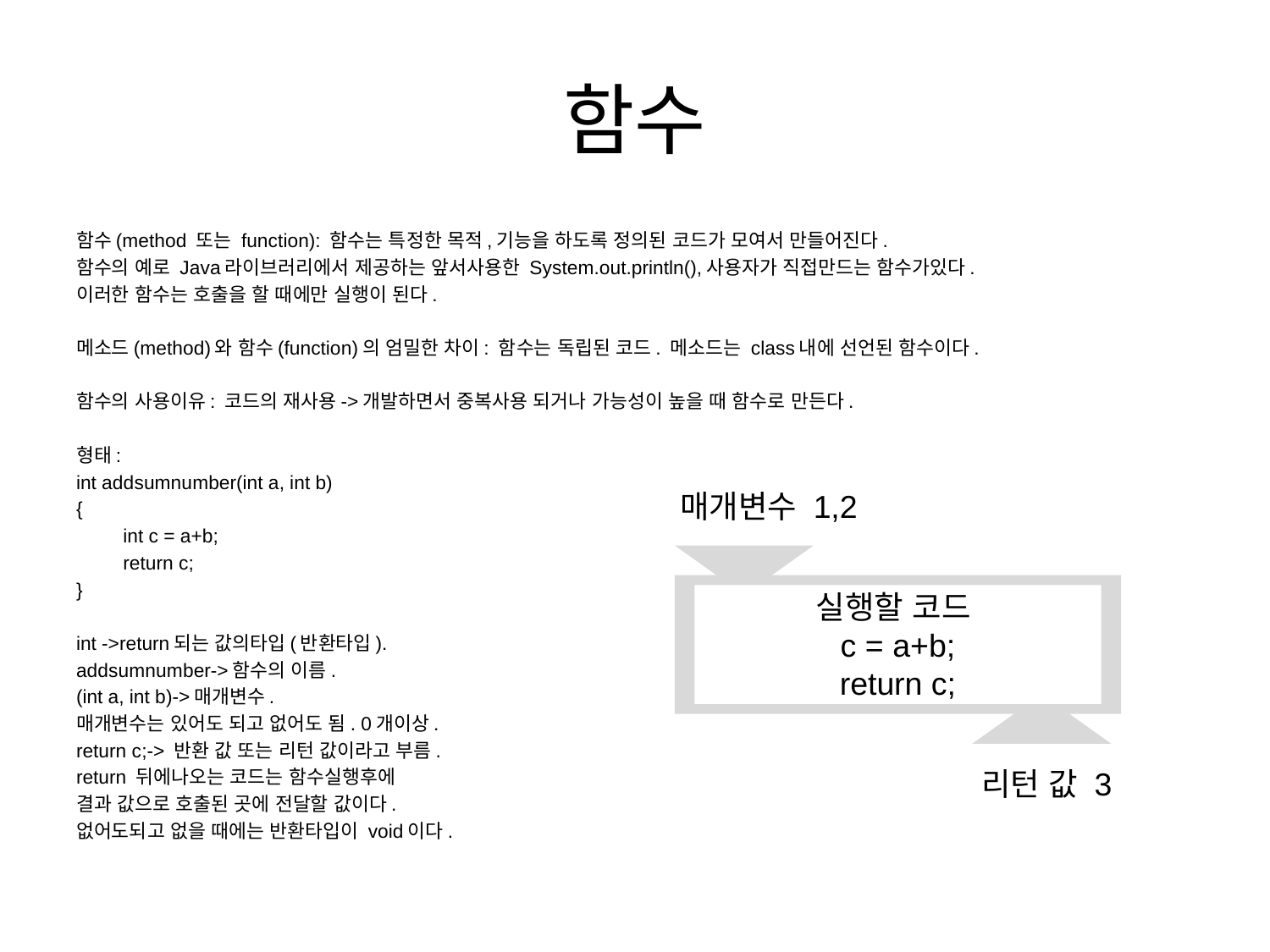

# 함수
함수(method 또는 function): 함수는 특정한 목적,기능을 하도록 정의된 코드가 모여서 만들어진다.
함수의 예로 Java라이브러리에서 제공하는 앞서사용한 System.out.println(),사용자가 직접만드는 함수가있다.
이러한 함수는 호출을 할 때에만 실행이 된다.

메소드(method)와 함수(function)의 엄밀한 차이: 함수는 독립된 코드. 메소드는 class내에 선언된 함수이다.

함수의 사용이유: 코드의 재사용->개발하면서 중복사용 되거나 가능성이 높을 때 함수로 만든다.

형태:
int addsumnumber(int a, int b)
{
	int c = a+b;
	return c;
}

int ->return되는 값의타입(반환타입).
addsumnumber->함수의 이름.
(int a, int b)->매개변수.
매개변수는 있어도 되고 없어도 됨. 0개이상.
return c;-> 반환 값 또는 리턴 값이라고 부름.
return 뒤에나오는 코드는 함수실행후에
결과 값으로 호출된 곳에 전달할 값이다.
없어도되고 없을 때에는 반환타입이 void이다.
매개변수 1,2

실행할 코드
c = a+b;
return c;
리턴 값 3